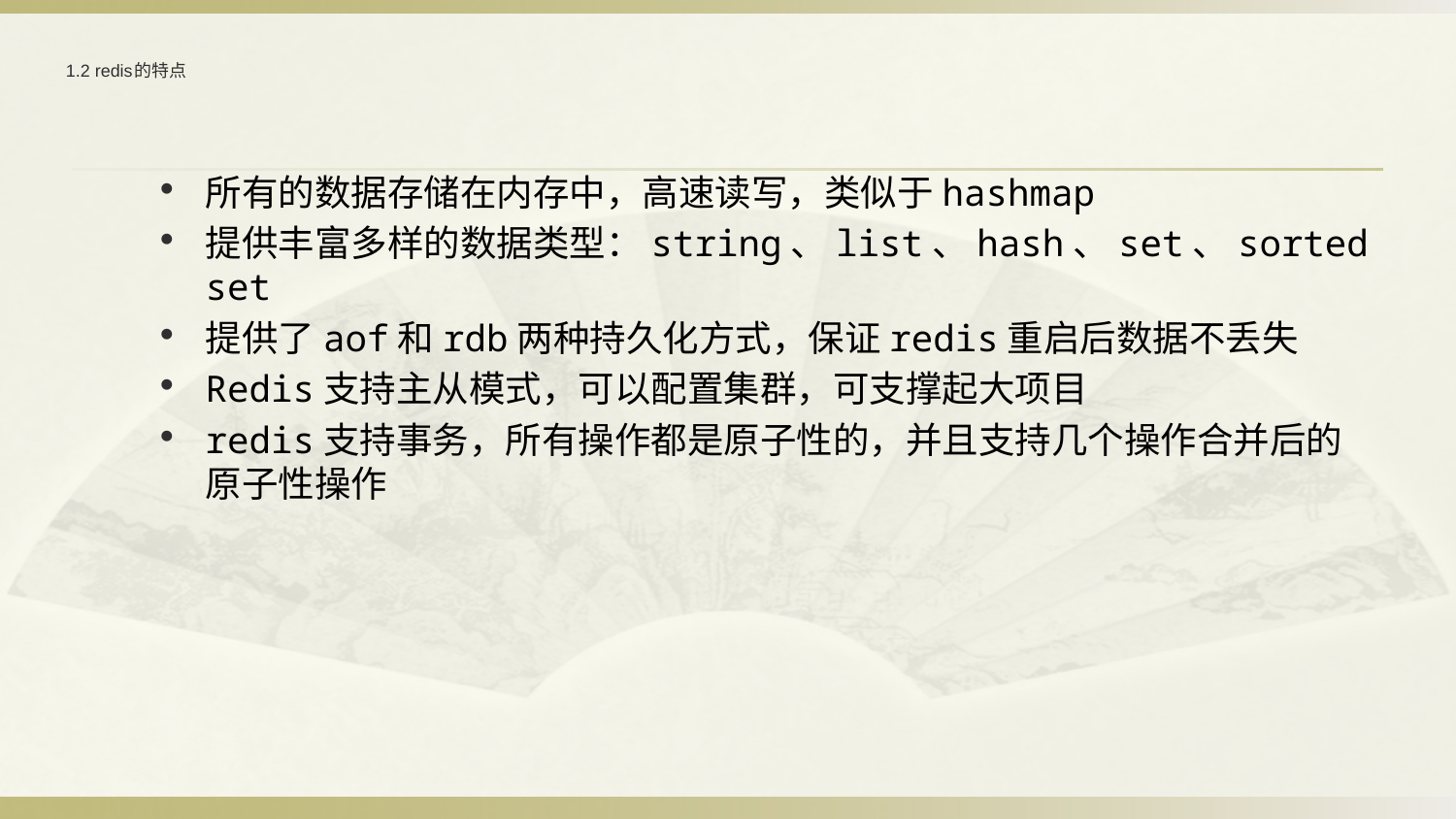

# 1.2 redis的特点

所有的数据存储在内存中，高速读写，类似于hashmap
提供丰富多样的数据类型：string、list、hash、set、sorted set
提供了aof和rdb两种持久化方式，保证redis重启后数据不丢失
Redis支持主从模式，可以配置集群，可支撑起大项目
redis支持事务，所有操作都是原子性的，并且支持几个操作合并后的原子性操作